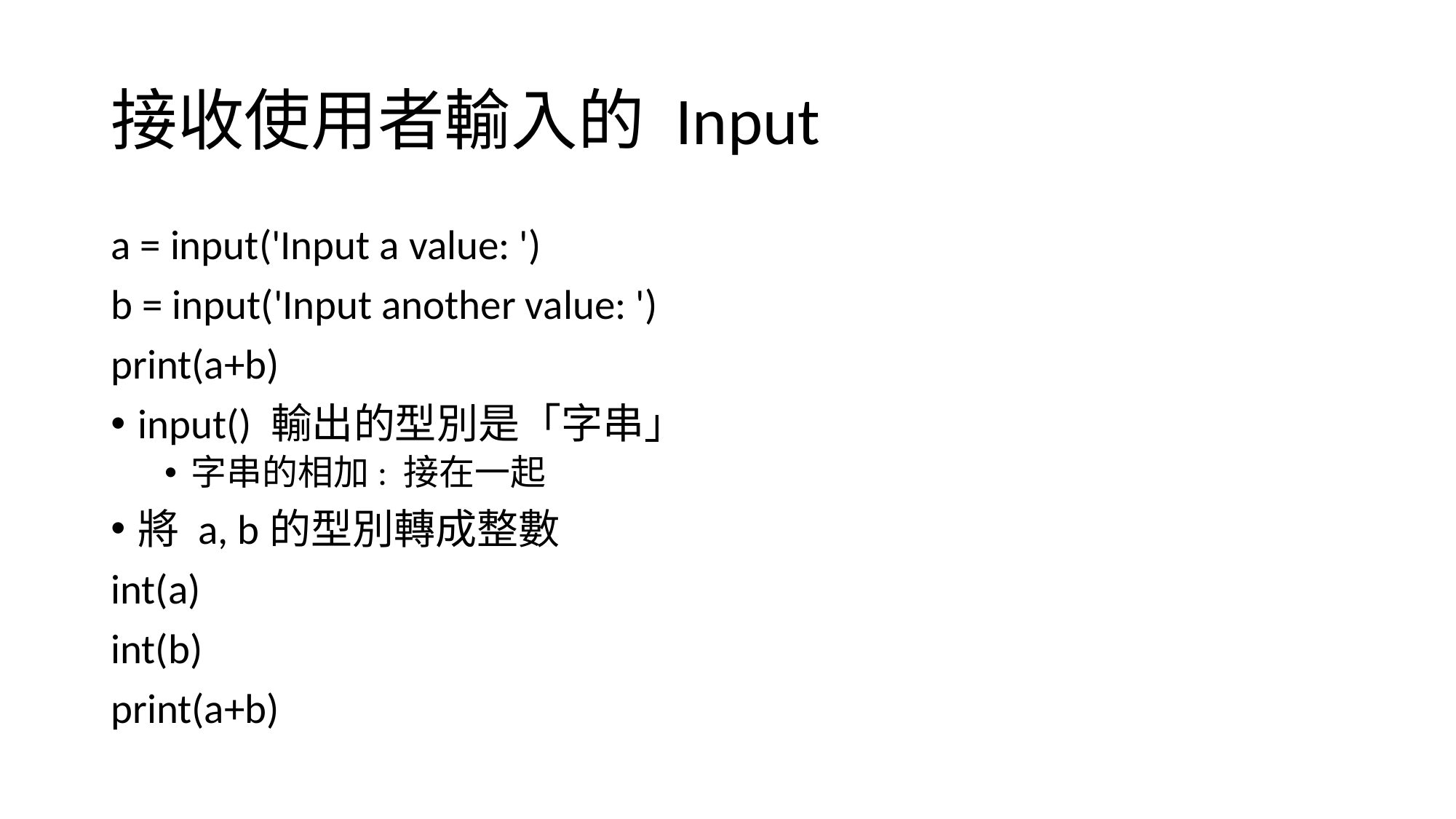

# 接收使用者輸入的 Input
a = input('Input a value: ')
b = input('Input another value: ')
print(a+b)
input() 輸出的型別是「字串」
字串的相加: 接在一起
將 a, b的型別轉成整數
int(a)
int(b)
print(a+b)